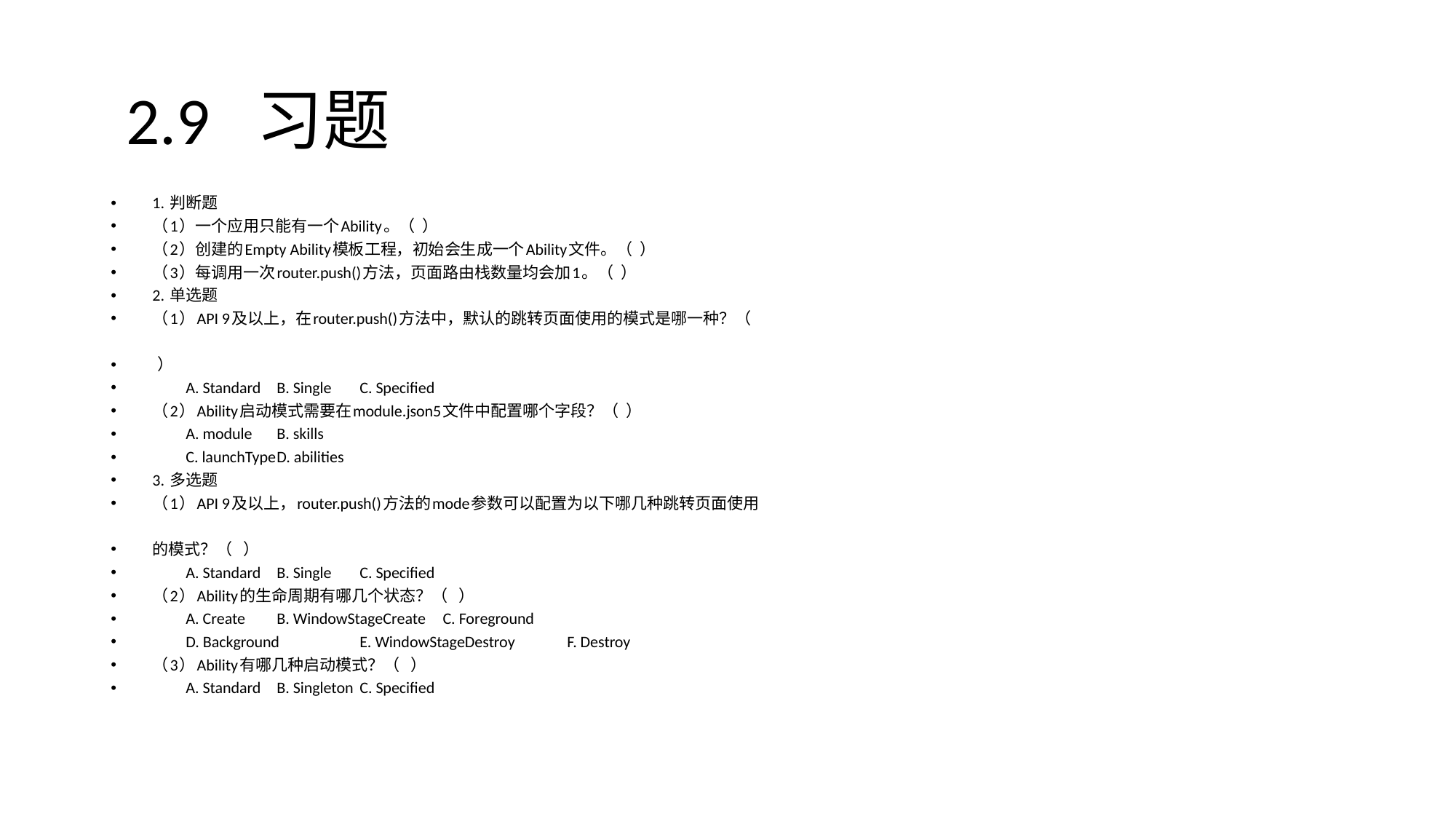

# 2.9  习题
1. 判断题
（1）一个应用只能有一个Ability。（  ）
（2）创建的Empty Ability模板工程，初始会生成一个Ability文件。（  ）
（3）每调用一次router.push()方法，页面路由栈数量均会加1。（  ）
2. 单选题
（1）API 9及以上，在router.push()方法中，默认的跳转页面使用的模式是哪一种？（

 ）
　　A. Standard			B. Single			C. Specified
（2）Ability启动模式需要在module.json5文件中配置哪个字段？（  ）
　　A. module			B. skills
　　C. launchType			D. abilities
3. 多选题
（1）API 9及以上，router.push()方法的mode参数可以配置为以下哪几种跳转页面使用

的模式？（   ）
　　A. Standard			B. Single			C. Specified
（2）Ability的生命周期有哪几个状态？（   ）
　　A. Create			B. WindowStageCreate		C. Foreground
　　D. Background		E. WindowStageDestroy		F. Destroy
（3）Ability有哪几种启动模式？（   ）
　　A. Standard			B. Singleton			C. Specified